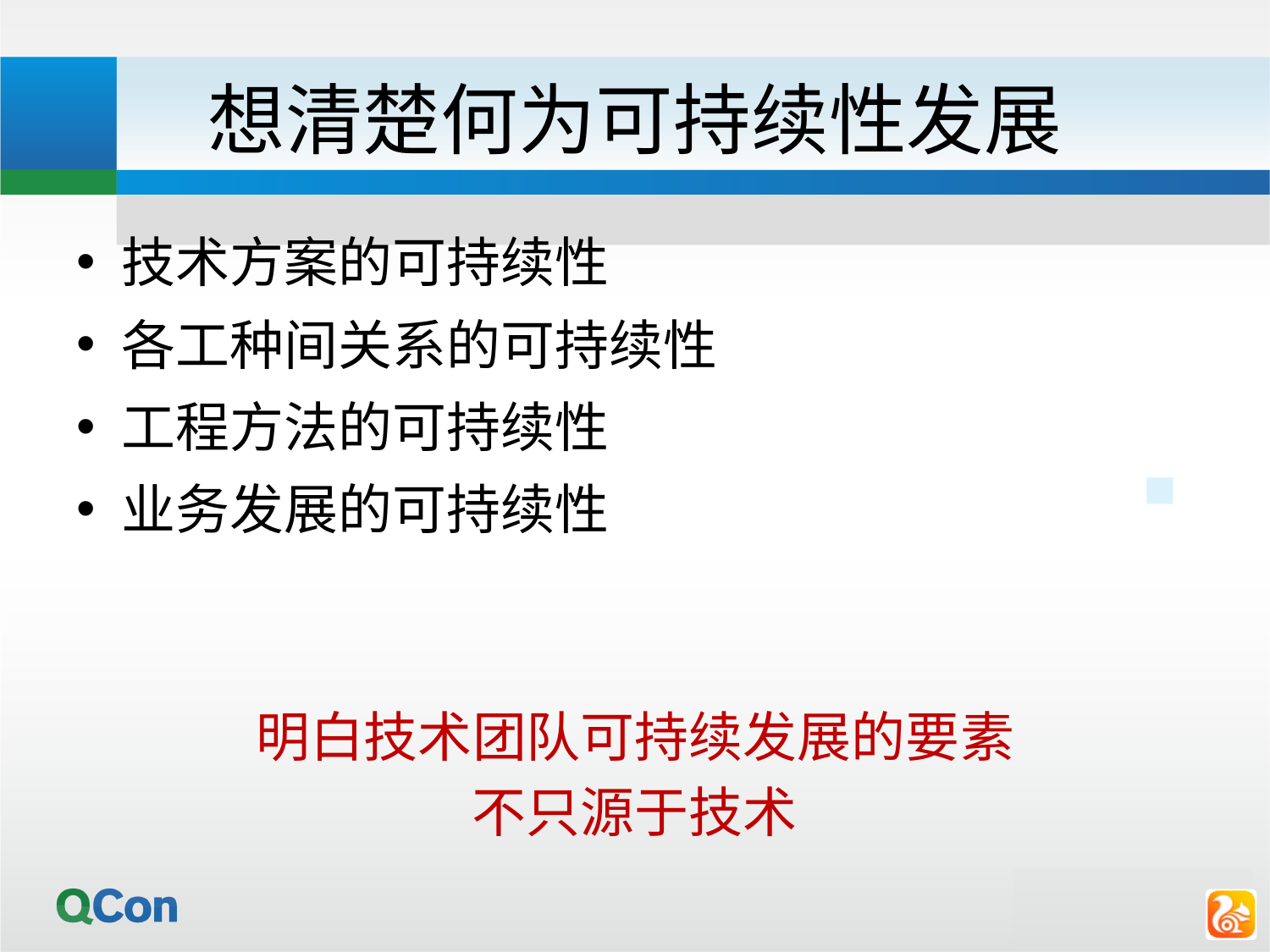

# 想清楚何为可持续性发展
技术方案的可持续性
各工种间关系的可持续性
工程方法的可持续性
业务发展的可持续性

明白技术团队可持续发展的要素
不只源于技术